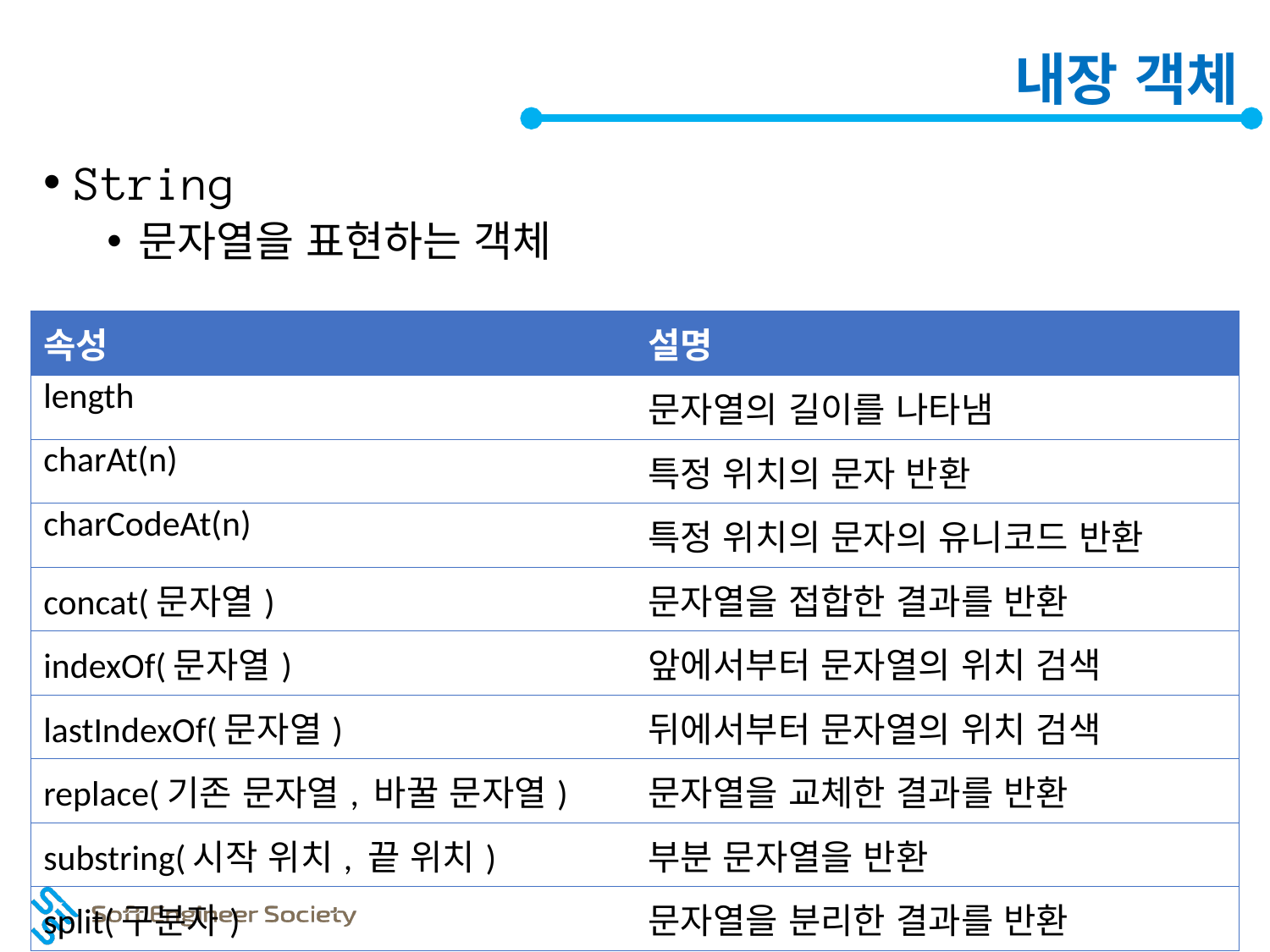

# 내장 객체
String
문자열을 표현하는 객체
| 속성 | 설명 |
| --- | --- |
| length | 문자열의 길이를 나타냄 |
| charAt(n) | 특정 위치의 문자 반환 |
| charCodeAt(n) | 특정 위치의 문자의 유니코드 반환 |
| concat(문자열) | 문자열을 접합한 결과를 반환 |
| indexOf(문자열) | 앞에서부터 문자열의 위치 검색 |
| lastIndexOf(문자열) | 뒤에서부터 문자열의 위치 검색 |
| replace(기존 문자열, 바꿀 문자열) | 문자열을 교체한 결과를 반환 |
| substring(시작 위치, 끝 위치) | 부분 문자열을 반환 |
| split(구분자) | 문자열을 분리한 결과를 반환 |